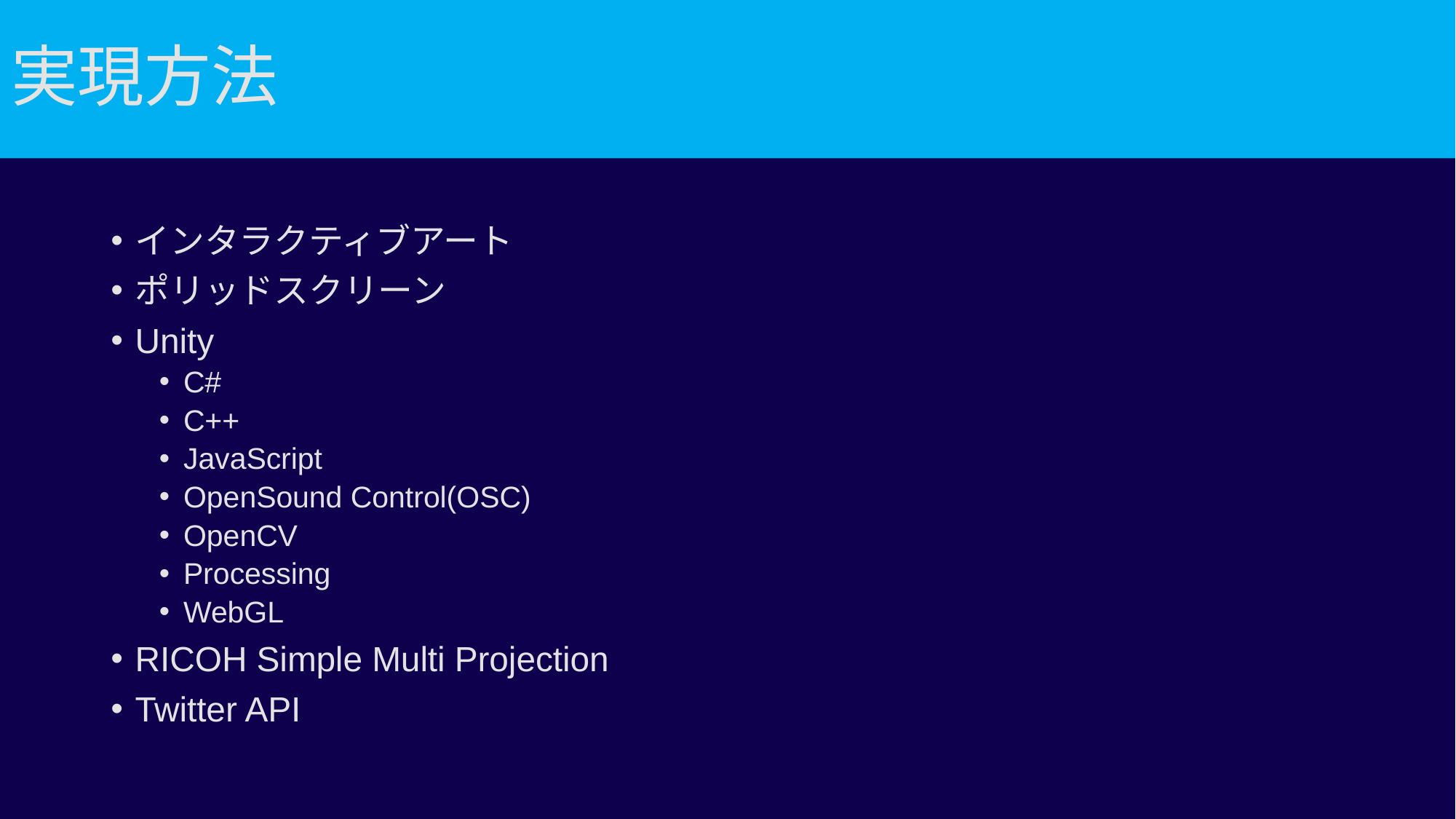

# 実現方法
インタラクティブアート
ポリッドスクリーン
Unity
C#
C++
JavaScript
OpenSound Control(OSC)
OpenCV
Processing
WebGL
RICOH Simple Multi Projection
Twitter API